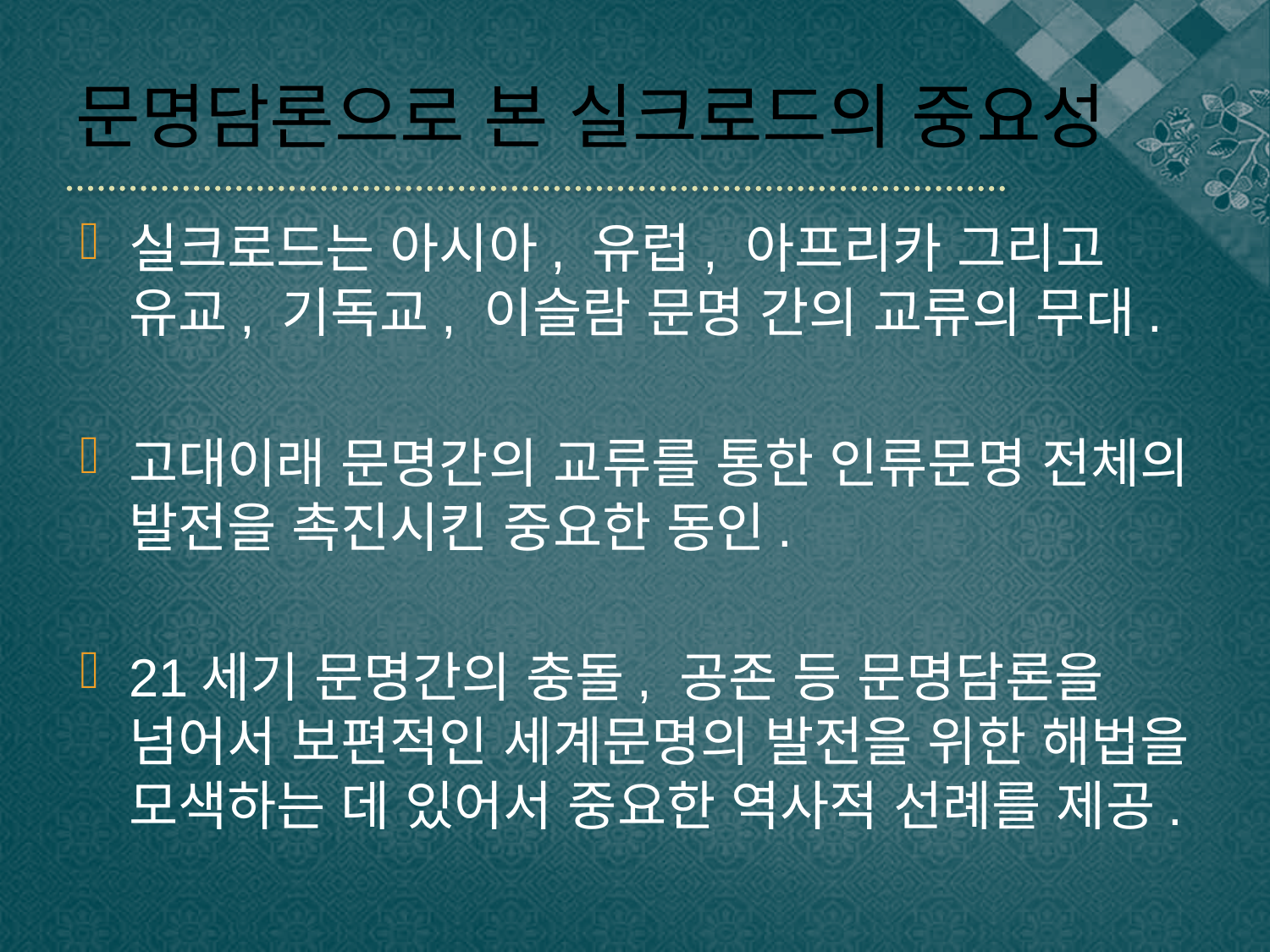

# 문명담론으로 본 실크로드의 중요성
실크로드는 아시아, 유럽, 아프리카 그리고 유교, 기독교, 이슬람 문명 간의 교류의 무대.

고대이래 문명간의 교류를 통한 인류문명 전체의 발전을 촉진시킨 중요한 동인.

21세기 문명간의 충돌, 공존 등 문명담론을 넘어서 보편적인 세계문명의 발전을 위한 해법을 모색하는 데 있어서 중요한 역사적 선례를 제공.